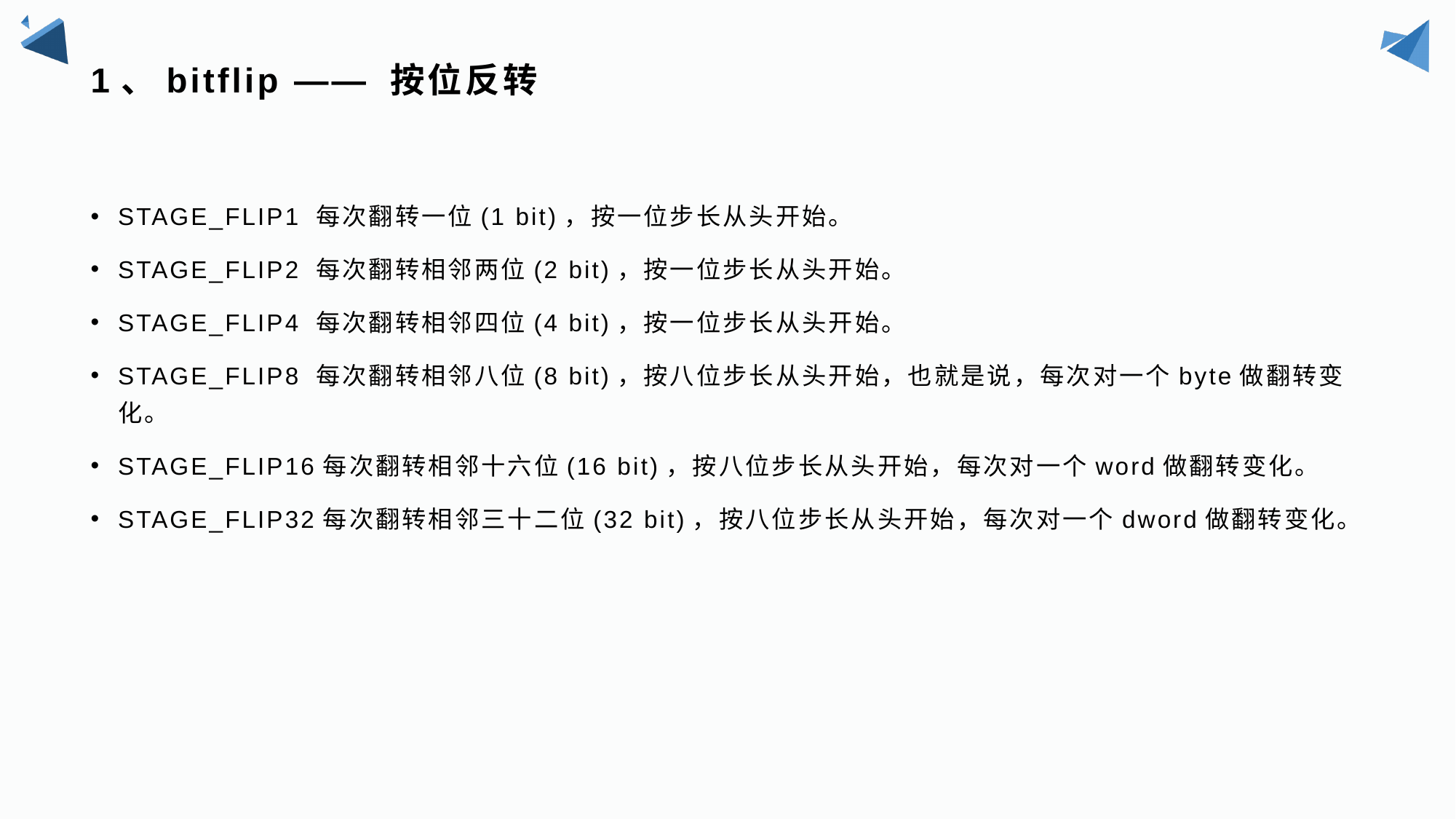

# 1、bitflip —— 按位反转
STAGE_FLIP1 每次翻转一位(1 bit)，按一位步长从头开始。
STAGE_FLIP2 每次翻转相邻两位(2 bit)，按一位步长从头开始。
STAGE_FLIP4 每次翻转相邻四位(4 bit)，按一位步长从头开始。
STAGE_FLIP8 每次翻转相邻八位(8 bit)，按八位步长从头开始，也就是说，每次对一个byte做翻转变化。
STAGE_FLIP16每次翻转相邻十六位(16 bit)，按八位步长从头开始，每次对一个word做翻转变化。
STAGE_FLIP32每次翻转相邻三十二位(32 bit)，按八位步长从头开始，每次对一个dword做翻转变化。